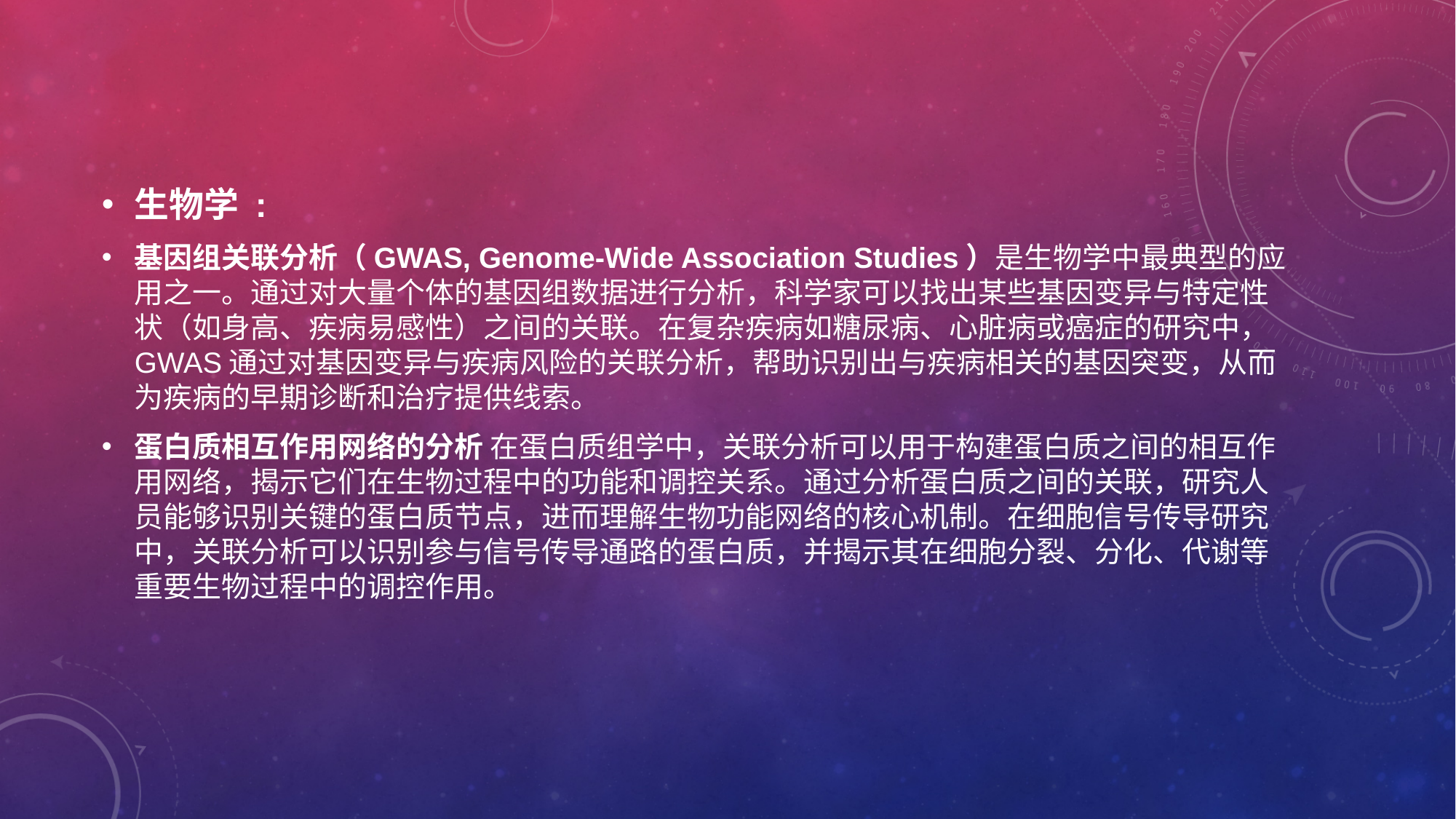

生物学 :
基因组关联分析（GWAS, Genome-Wide Association Studies）是生物学中最典型的应用之一。通过对大量个体的基因组数据进行分析，科学家可以找出某些基因变异与特定性状（如身高、疾病易感性）之间的关联。在复杂疾病如糖尿病、心脏病或癌症的研究中，GWAS通过对基因变异与疾病风险的关联分析，帮助识别出与疾病相关的基因突变，从而为疾病的早期诊断和治疗提供线索。
蛋白质相互作用网络的分析 在蛋白质组学中，关联分析可以用于构建蛋白质之间的相互作用网络，揭示它们在生物过程中的功能和调控关系。通过分析蛋白质之间的关联，研究人员能够识别关键的蛋白质节点，进而理解生物功能网络的核心机制。在细胞信号传导研究中，关联分析可以识别参与信号传导通路的蛋白质，并揭示其在细胞分裂、分化、代谢等重要生物过程中的调控作用。